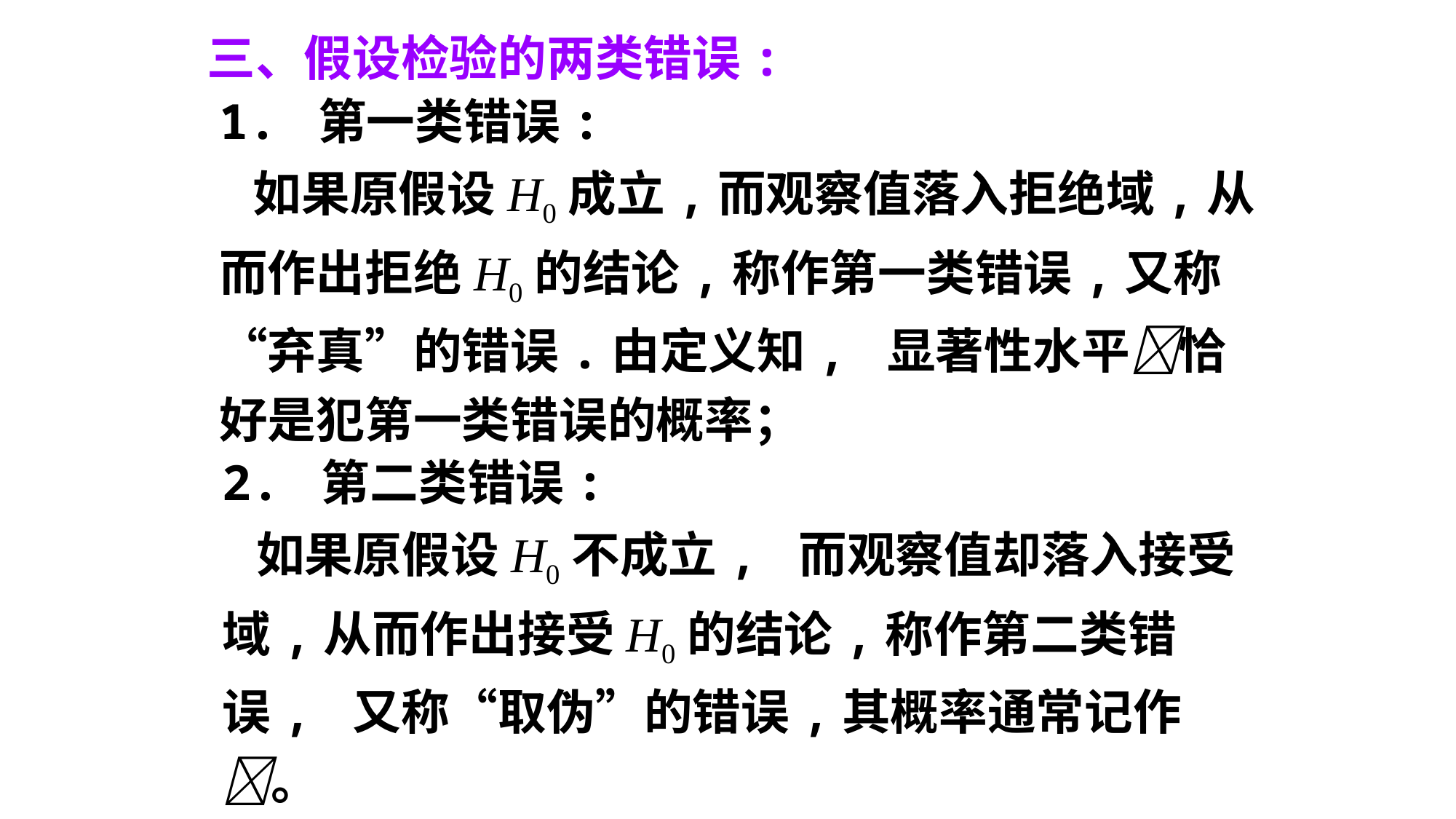

三、假设检验的两类错误:
1. 第一类错误:
  如果原假设H0成立,而观察值落入拒绝域,从而作出拒绝H0的结论,称作第一类错误,又称“弃真”的错误.由定义知, 显著性水平α恰好是犯第一类错误的概率；
2. 第二类错误:
  如果原假设H0不成立, 而观察值却落入接受域,从而作出接受H0的结论,称作第二类错误, 又称“取伪”的错误,其概率通常记作β。